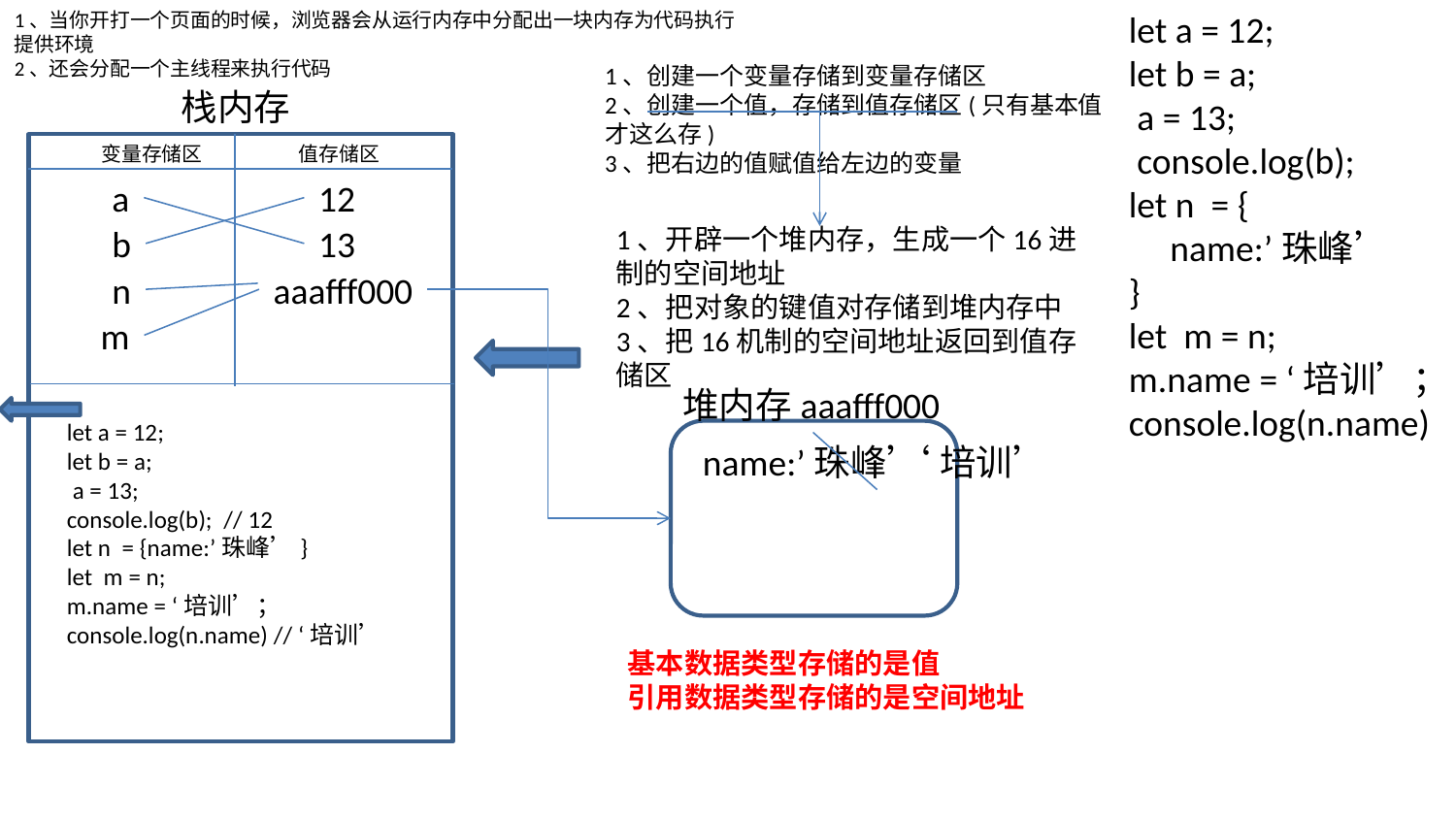

1、当你开打一个页面的时候，浏览器会从运行内存中分配出一块内存为代码执行提供环境
2、还会分配一个主线程来执行代码
let a = 12;
let b = a;
 a = 13;
 console.log(b);
let n  = {
     name:’珠峰’
}
let  m = n;
m.name = ‘培训’；
console.log(n.name)

1、创建一个变量存储到变量存储区
2、创建一个值，存储到值存储区(只有基本值才这么存)
3、把右边的值赋值给左边的变量
栈内存

变量存储区                     值存储区
a
12
b
13
1、开辟一个堆内存，生成一个16进制的空间地址
2、把对象的键值对存储到堆内存中
3、把16机制的空间地址返回到值存储区
n
aaafff000
m

堆内存aaafff000

let a = 12;
let b = a;
 a = 13;
console.log(b);  // 12
let n  = {name:’珠峰’}
let  m = n;
m.name = ‘培训’；
console.log(n.name) // ‘培训’

name:’珠峰’
‘培训’
基本数据类型存储的是值
引用数据类型存储的是空间地址